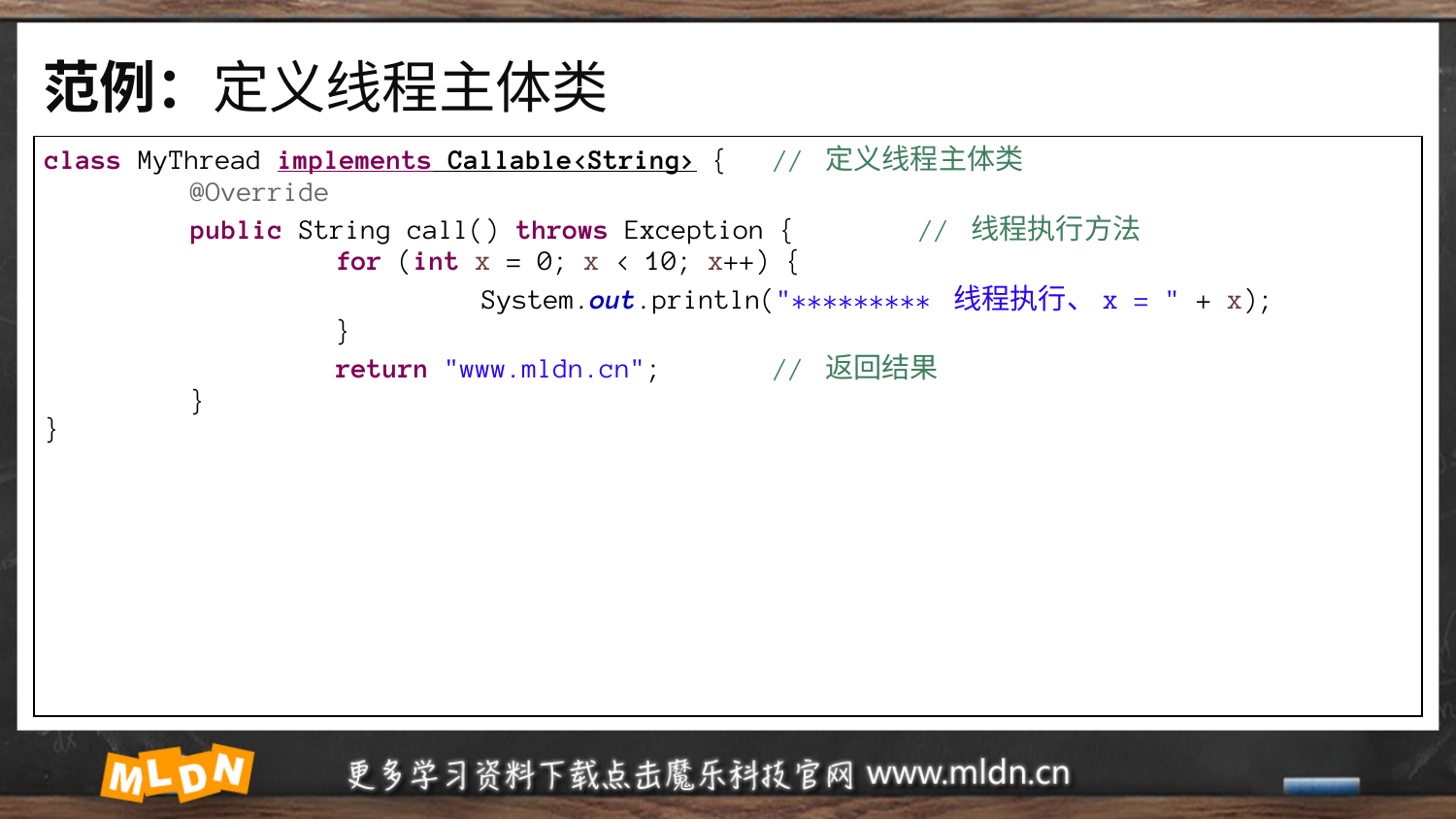

# 范例：定义线程主体类
| class MyThread implements Callable<String> { // 定义线程主体类 @Override public String call() throws Exception { // 线程执行方法 for (int x = 0; x < 10; x++) { System.out.println("\*\*\*\*\*\*\*\*\* 线程执行、x = " + x); } return "www.mldn.cn"; // 返回结果 } } |
| --- |